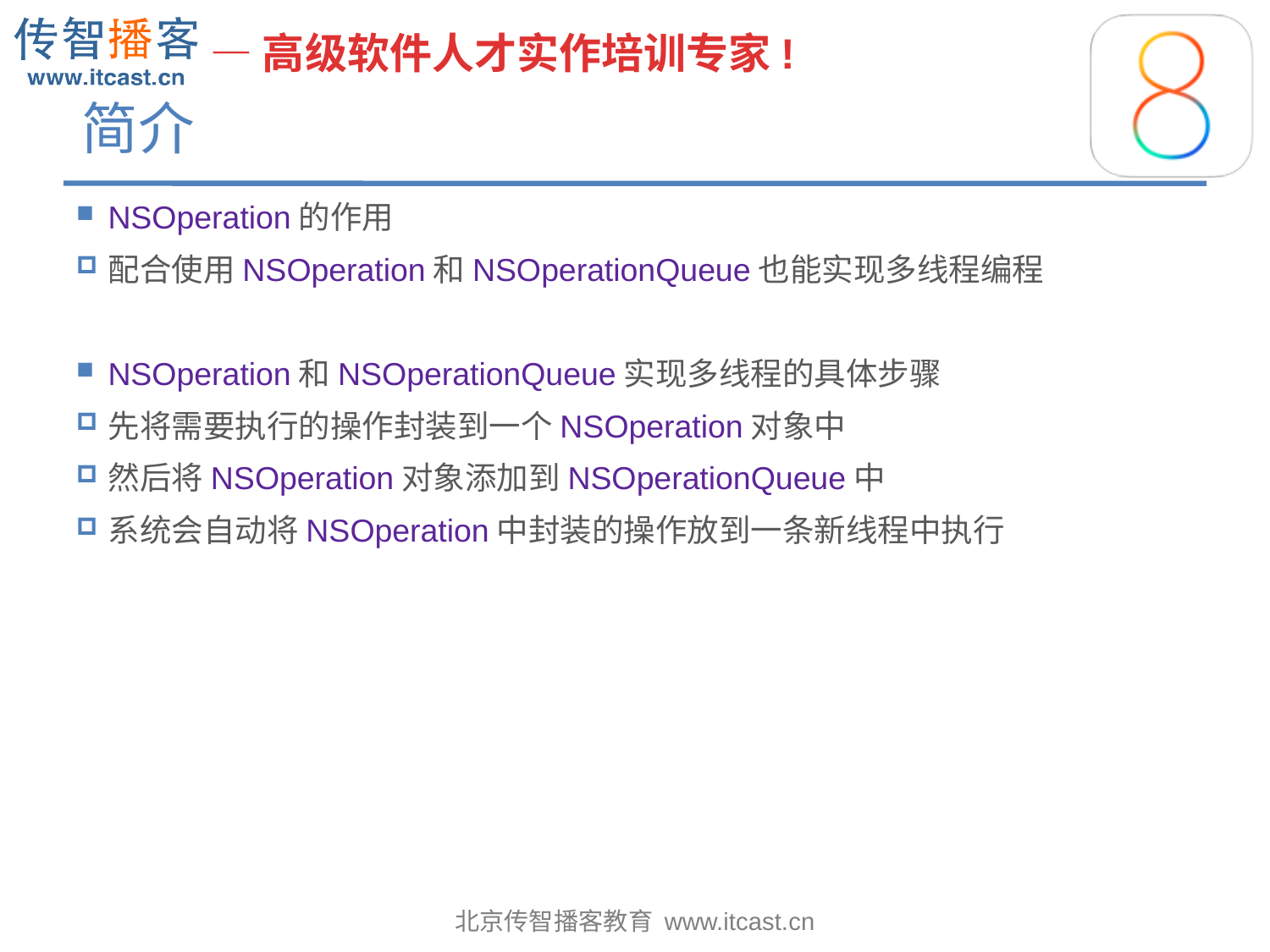

# 简介
NSOperation的作用
配合使用NSOperation和NSOperationQueue也能实现多线程编程

NSOperation和NSOperationQueue实现多线程的具体步骤
先将需要执行的操作封装到一个NSOperation对象中
然后将NSOperation对象添加到NSOperationQueue中
系统会自动将NSOperation中封装的操作放到一条新线程中执行